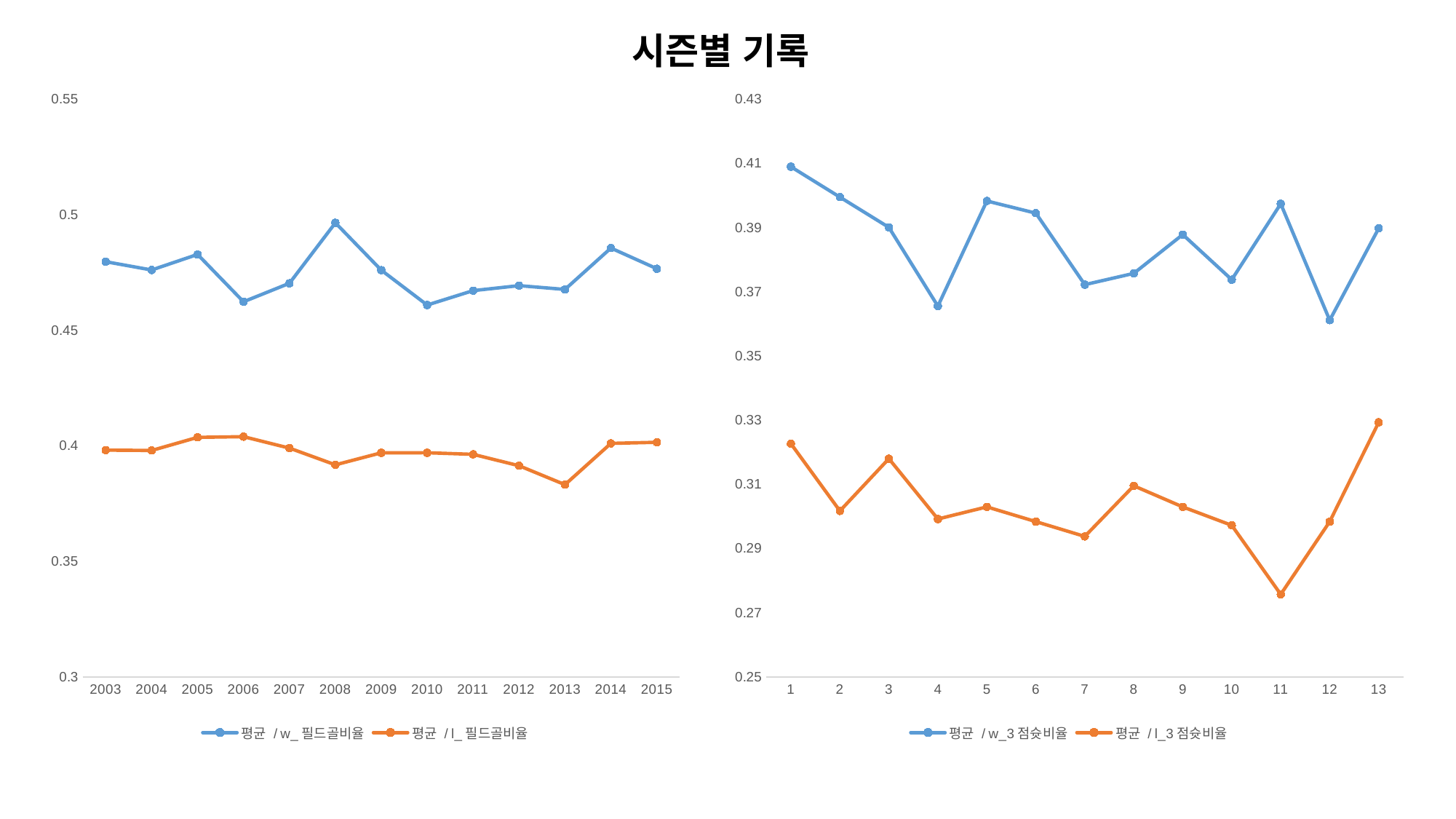

시즌별 기록

### Chart

| Category | 평균 / w_필드골비율 | 평균 / l_필드골비율 |
|---|---|---|
| 2003.0 | 0.479749176166902 | 0.398170929291114 |
| 2004.0 | 0.476167546541422 | 0.398033565673084 |
| 2005.0 | 0.482886766006309 | 0.40371361127073 |
| 2006.0 | 0.462409632805084 | 0.404000516132889 |
| 2007.0 | 0.470400732387554 | 0.399055341665074 |
| 2008.0 | 0.496569803805716 | 0.391819928230166 |
| 2009.0 | 0.476088109134315 | 0.397023592213605 |
| 2010.0 | 0.46099367925051 | 0.397044103930216 |
| 2011.0 | 0.467237059965639 | 0.396352815652392 |
| 2012.0 | 0.469389728118991 | 0.391418046788631 |
| 2013.0 | 0.467746338881272 | 0.383237735667362 |
| 2014.0 | 0.485652522623029 | 0.401100661072663 |
| 2015.0 | 0.476710820244444 | 0.401573863086127 |

### Chart

| Category | 평균 / w_3점슛비율 | 평균 / l_3점슛비율 |
|---|---|---|